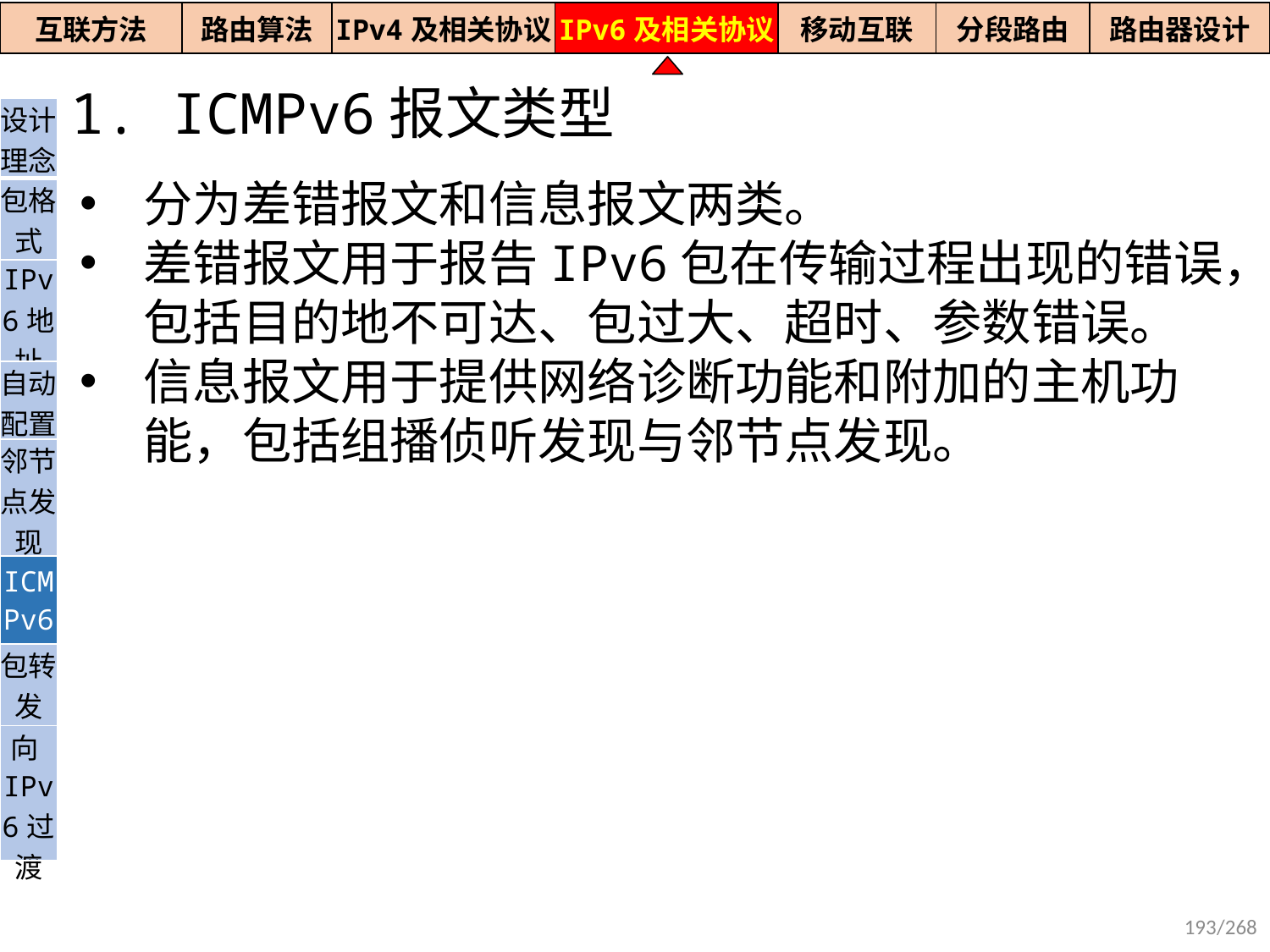

| 互联方法 | 路由算法 | IPv4及相关协议 | IPv6及相关协议 | 移动互联 | 分段路由 | 路由器设计 |
| --- | --- | --- | --- | --- | --- | --- |

1. ICMPv6报文类型
| 设计理念 |
| --- |
| 包格式 |
| IPv6地址 |
| 自动配置 |
| 邻节点发现 |
| ICMPv6 |
| 包转发 |
| 向IPv6过渡 |
分为差错报文和信息报文两类。
差错报文用于报告IPv6包在传输过程出现的错误，包括目的地不可达、包过大、超时、参数错误。
信息报文用于提供网络诊断功能和附加的主机功能，包括组播侦听发现与邻节点发现。
193/268